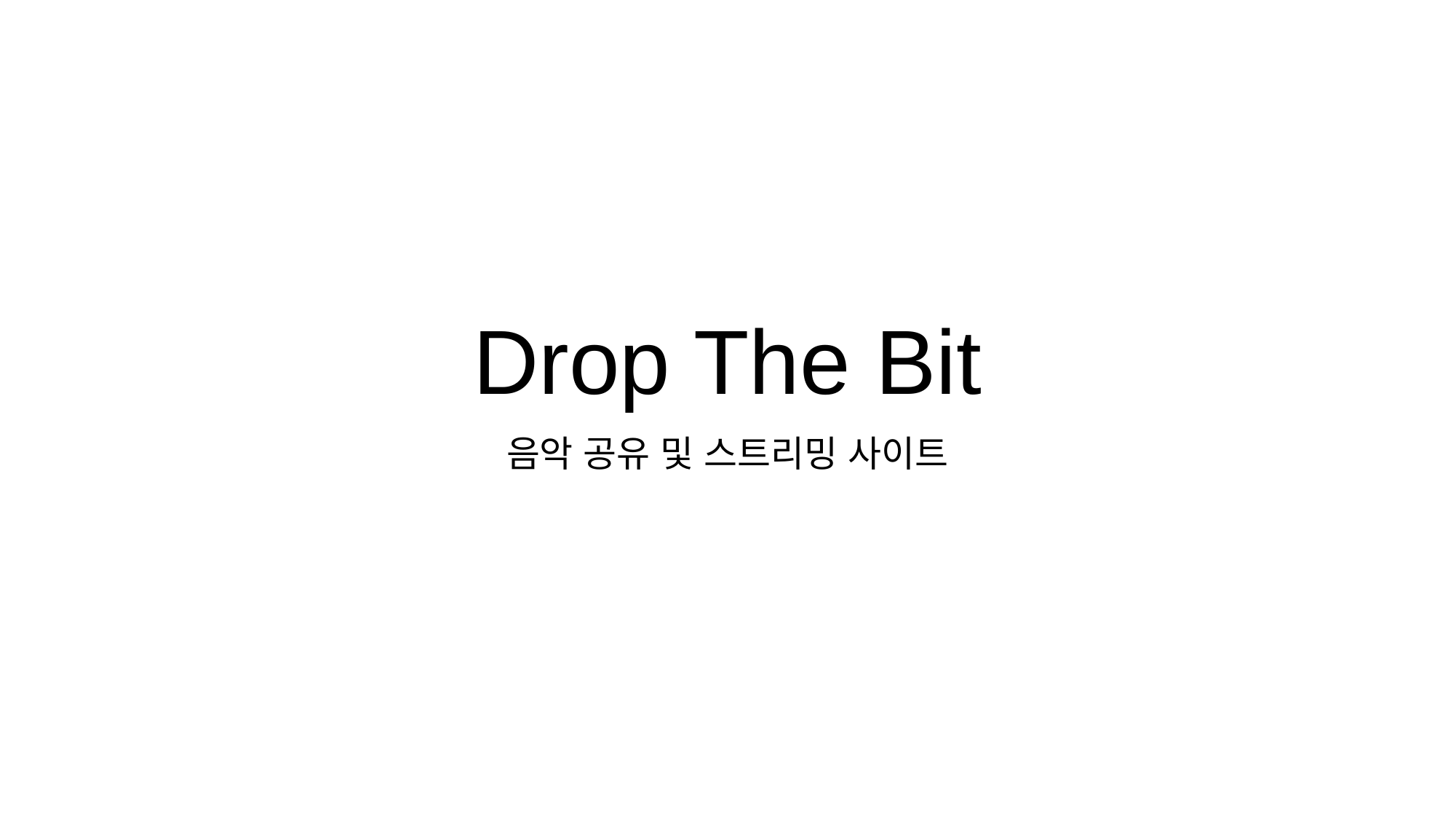

# Drop The Bit
음악 공유 및 스트리밍 사이트